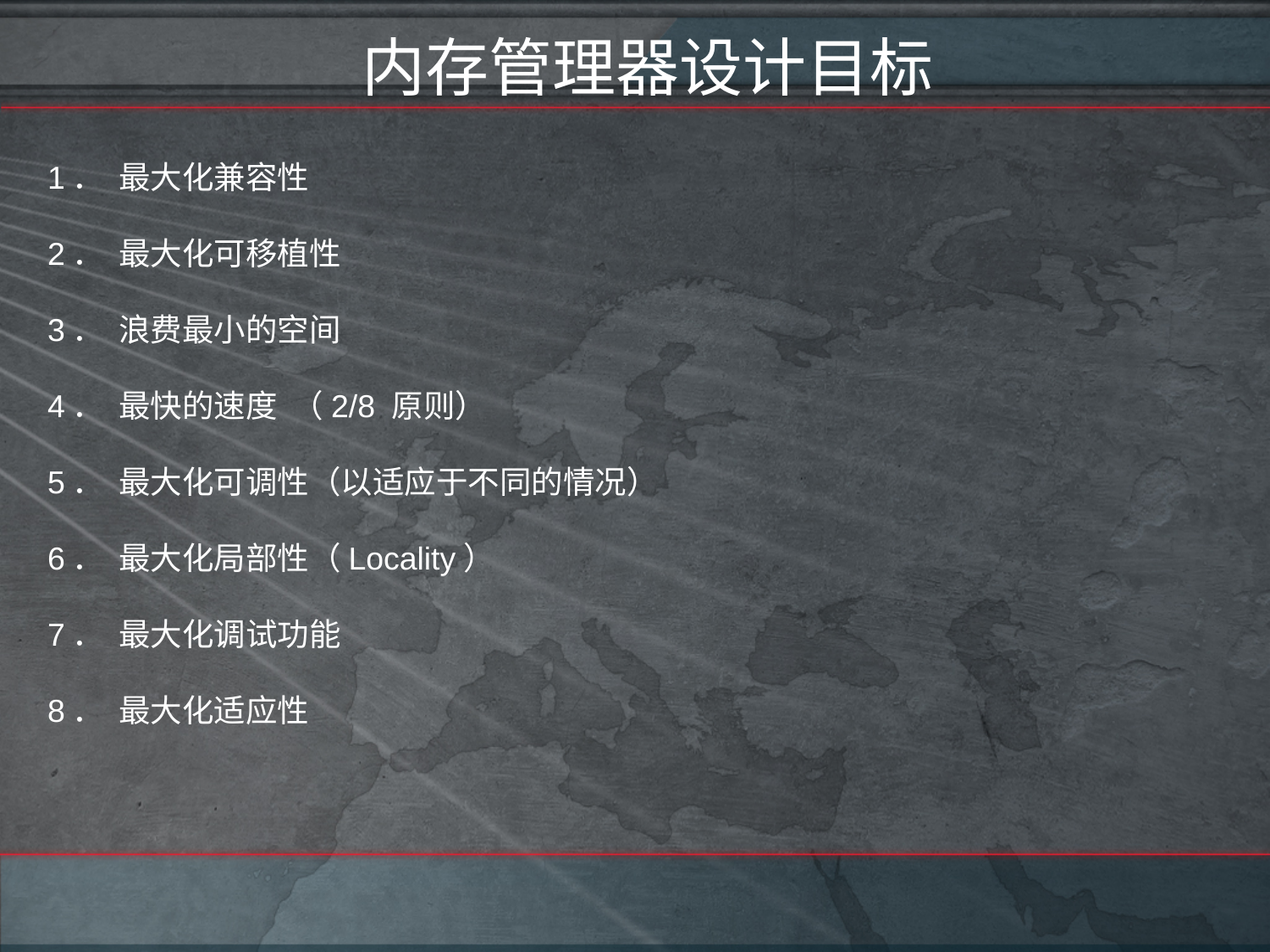

内存管理器设计目标
1．  最大化兼容性

2．  最大化可移植性

3．  浪费最小的空间

4．  最快的速度  （2/8 原则）

5．  最大化可调性（以适应于不同的情况）

6．  最大化局部性（Locality）

7．  最大化调试功能

8．  最大化适应性